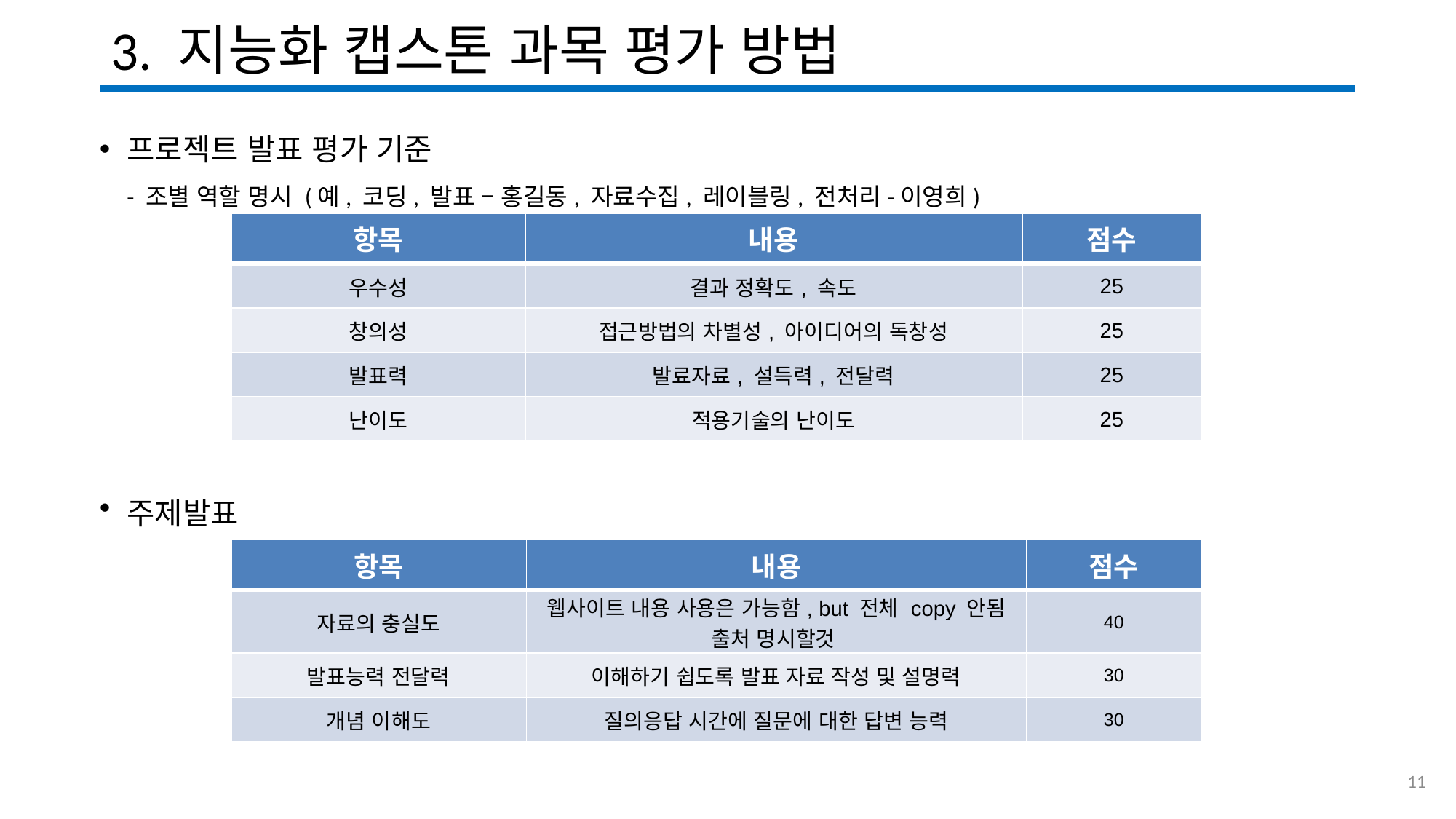

# 3. 지능화 캡스톤 과목 평가 방법
프로젝트 발표 평가 기준
- 조별 역할 명시 (예, 코딩, 발표 – 홍길동, 자료수집, 레이블링, 전처리-이영희)

주제발표

| 항목 | 내용 | 점수 |
| --- | --- | --- |
| 우수성 | 결과 정확도, 속도 | 25 |
| 창의성 | 접근방법의 차별성, 아이디어의 독창성 | 25 |
| 발표력 | 발료자료, 설득력, 전달력 | 25 |
| 난이도 | 적용기술의 난이도 | 25 |
| 항목 | 내용 | 점수 |
| --- | --- | --- |
| 자료의 충실도 | 웹사이트 내용 사용은 가능함, but 전체 copy 안됨 출처 명시할것 | 40 |
| 발표능력 전달력 | 이해하기 쉽도록 발표 자료 작성 및 설명력 | 30 |
| 개념 이해도 | 질의응답 시간에 질문에 대한 답변 능력 | 30 |
11